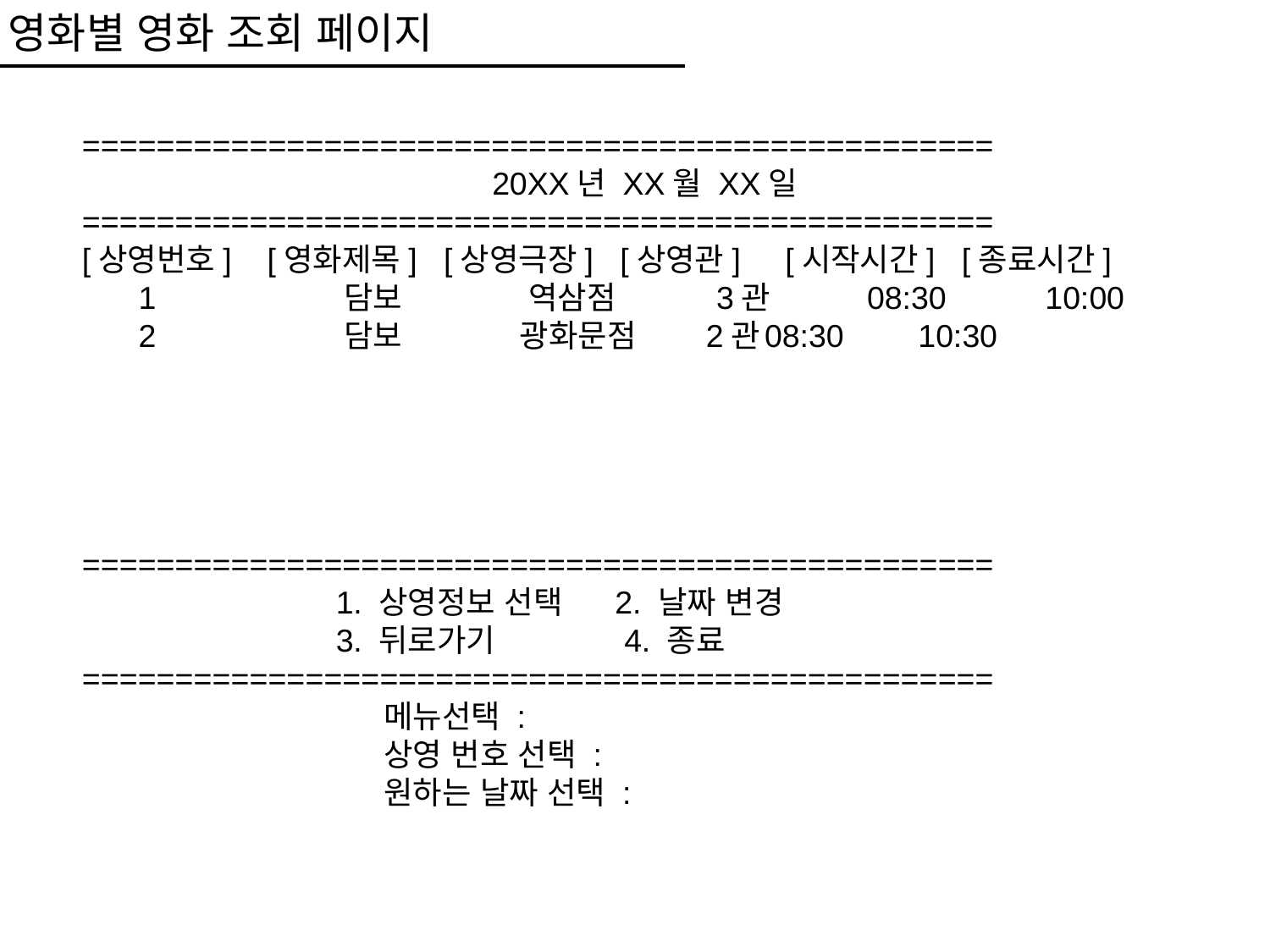

영화별 영화 조회 페이지
=================================================
20XX년 XX월 XX일
=================================================
[상영번호]    [영화제목]   [상영극장]   [상영관]     [시작시간]   [종료시간]
	 1	         담보	  역삼점	        3관          08:30	   10:00
	 2	         담보	 광화문점       2관	08:30	   10:30

=================================================
		1. 상영정보 선택     2. 날짜 변경
		3. 뒤로가기  	   4. 종료
=================================================
			메뉴선택 :
			상영 번호 선택 :
			원하는 날짜 선택 :